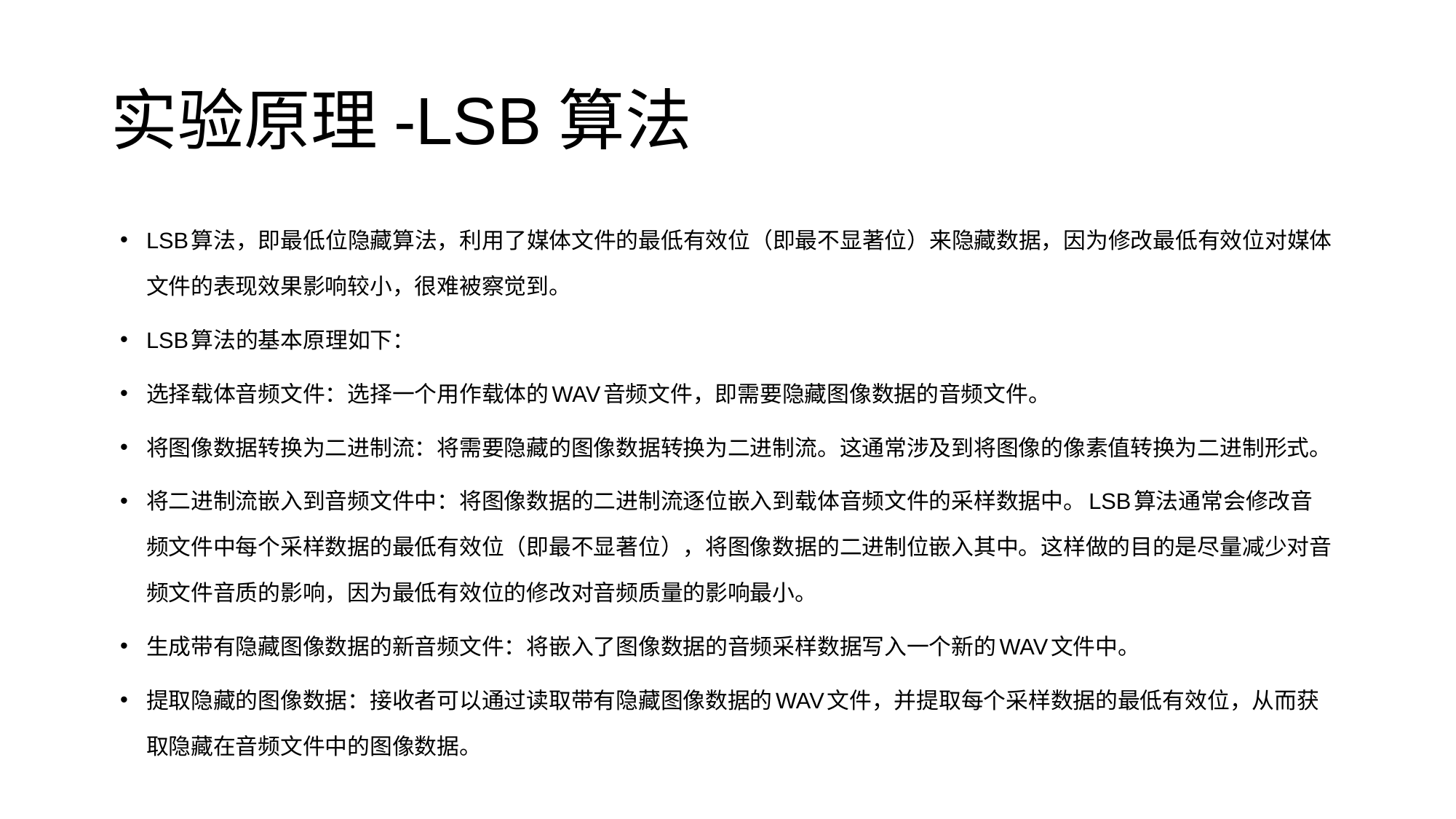

# 实验原理-LSB算法
LSB算法，即最低位隐藏算法，利用了媒体文件的最低有效位（即最不显著位）来隐藏数据，因为修改最低有效位对媒体文件的表现效果影响较小，很难被察觉到。
LSB算法的基本原理如下：
选择载体音频文件：选择一个用作载体的WAV音频文件，即需要隐藏图像数据的音频文件。
将图像数据转换为二进制流：将需要隐藏的图像数据转换为二进制流。这通常涉及到将图像的像素值转换为二进制形式。
将二进制流嵌入到音频文件中：将图像数据的二进制流逐位嵌入到载体音频文件的采样数据中。LSB算法通常会修改音频文件中每个采样数据的最低有效位（即最不显著位），将图像数据的二进制位嵌入其中。这样做的目的是尽量减少对音频文件音质的影响，因为最低有效位的修改对音频质量的影响最小。
生成带有隐藏图像数据的新音频文件：将嵌入了图像数据的音频采样数据写入一个新的WAV文件中。
提取隐藏的图像数据：接收者可以通过读取带有隐藏图像数据的WAV文件，并提取每个采样数据的最低有效位，从而获取隐藏在音频文件中的图像数据。